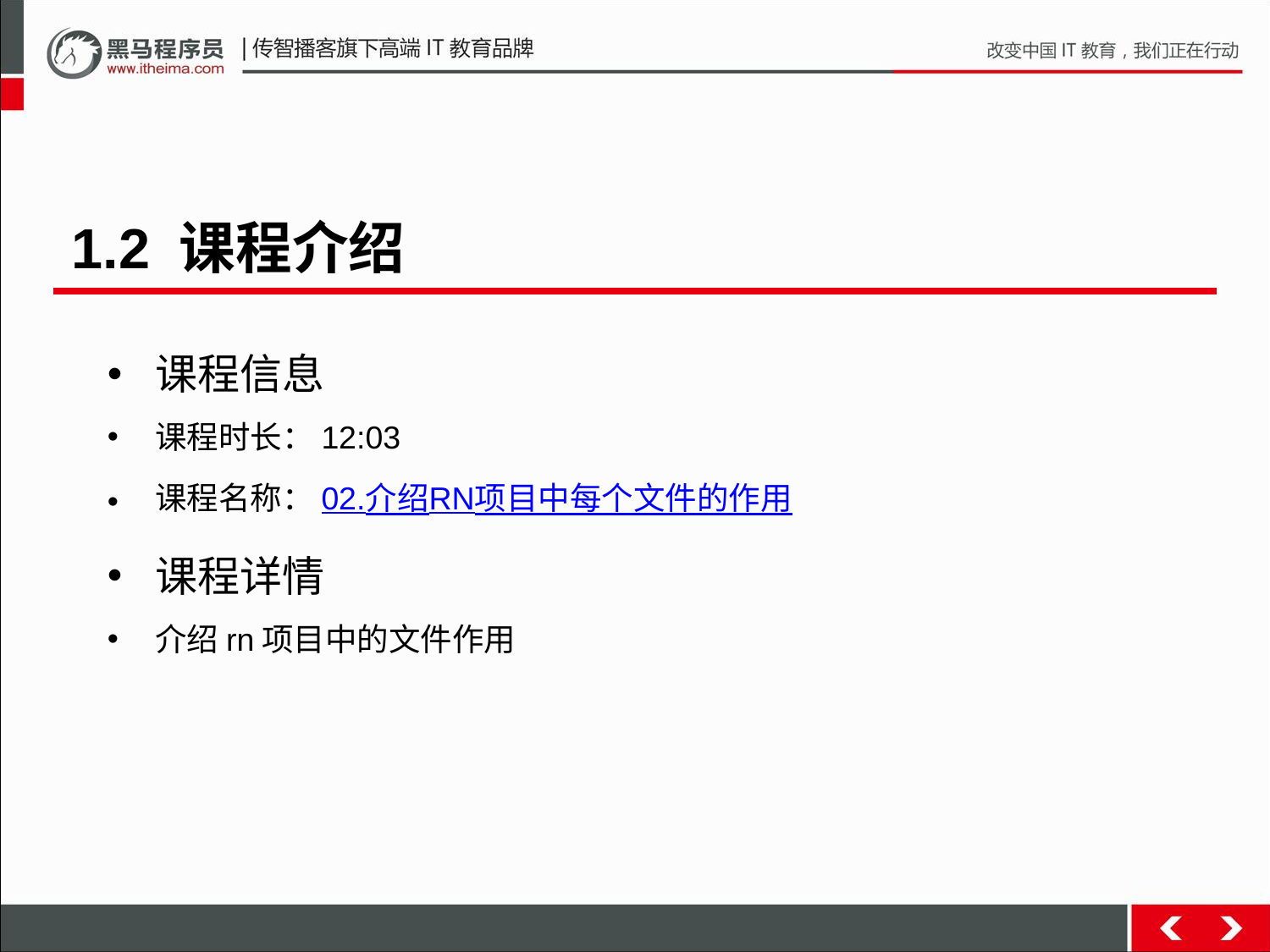

1.2 课程介绍
课程信息
课程时长：12:03
课程名称：02.介绍RN项目中每个文件的作用
课程详情
介绍rn项目中的文件作用